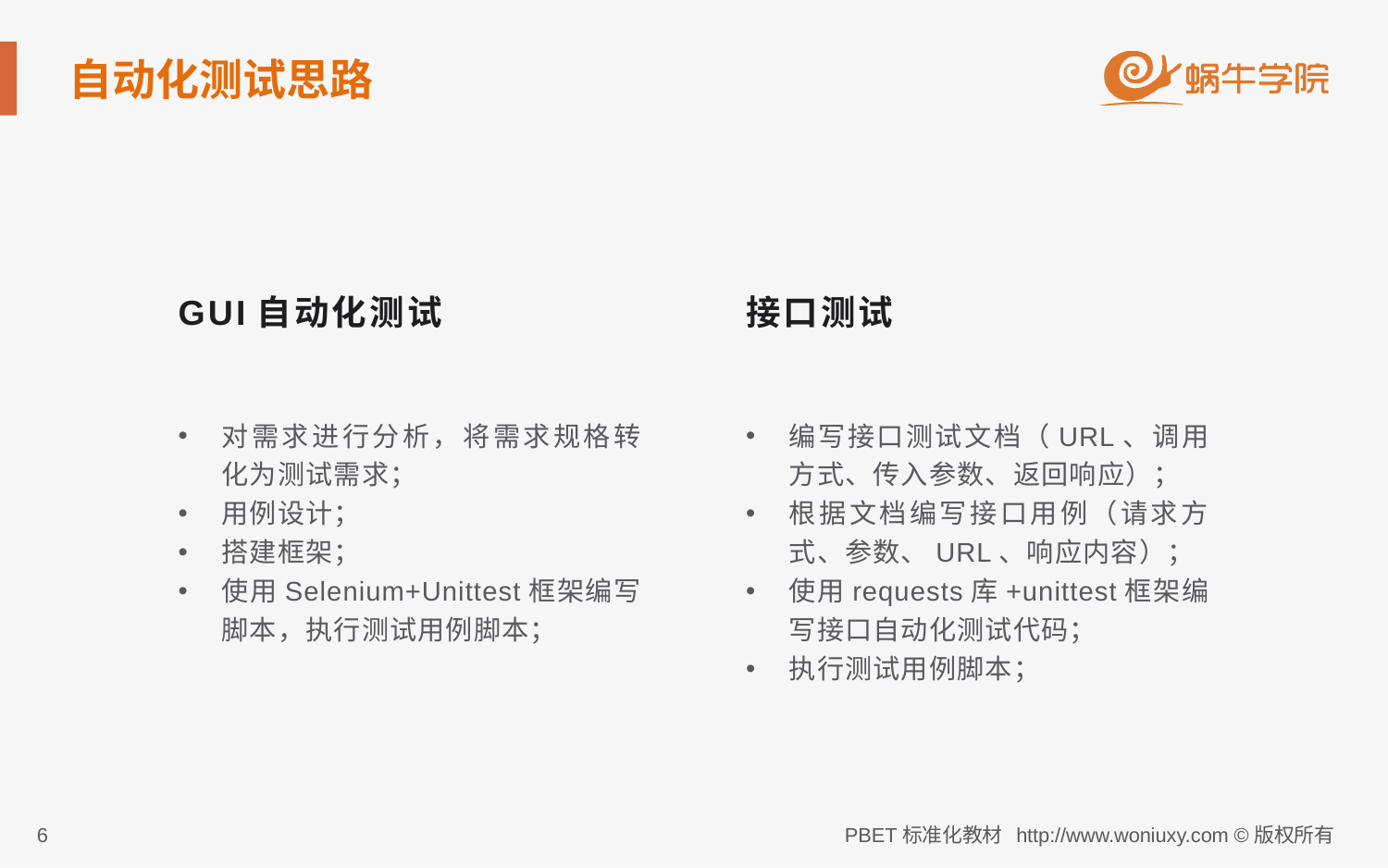

# 自动化测试思路
GUI自动化测试
接口测试
对需求进行分析，将需求规格转化为测试需求；
用例设计；
搭建框架；
使用Selenium+Unittest框架编写脚本，执行测试用例脚本；

编写接口测试文档（URL、调用方式、传入参数、返回响应）；
根据文档编写接口用例（请求方式、参数、URL、响应内容）；
使用requests库+unittest框架编写接口自动化测试代码；
执行测试用例脚本；